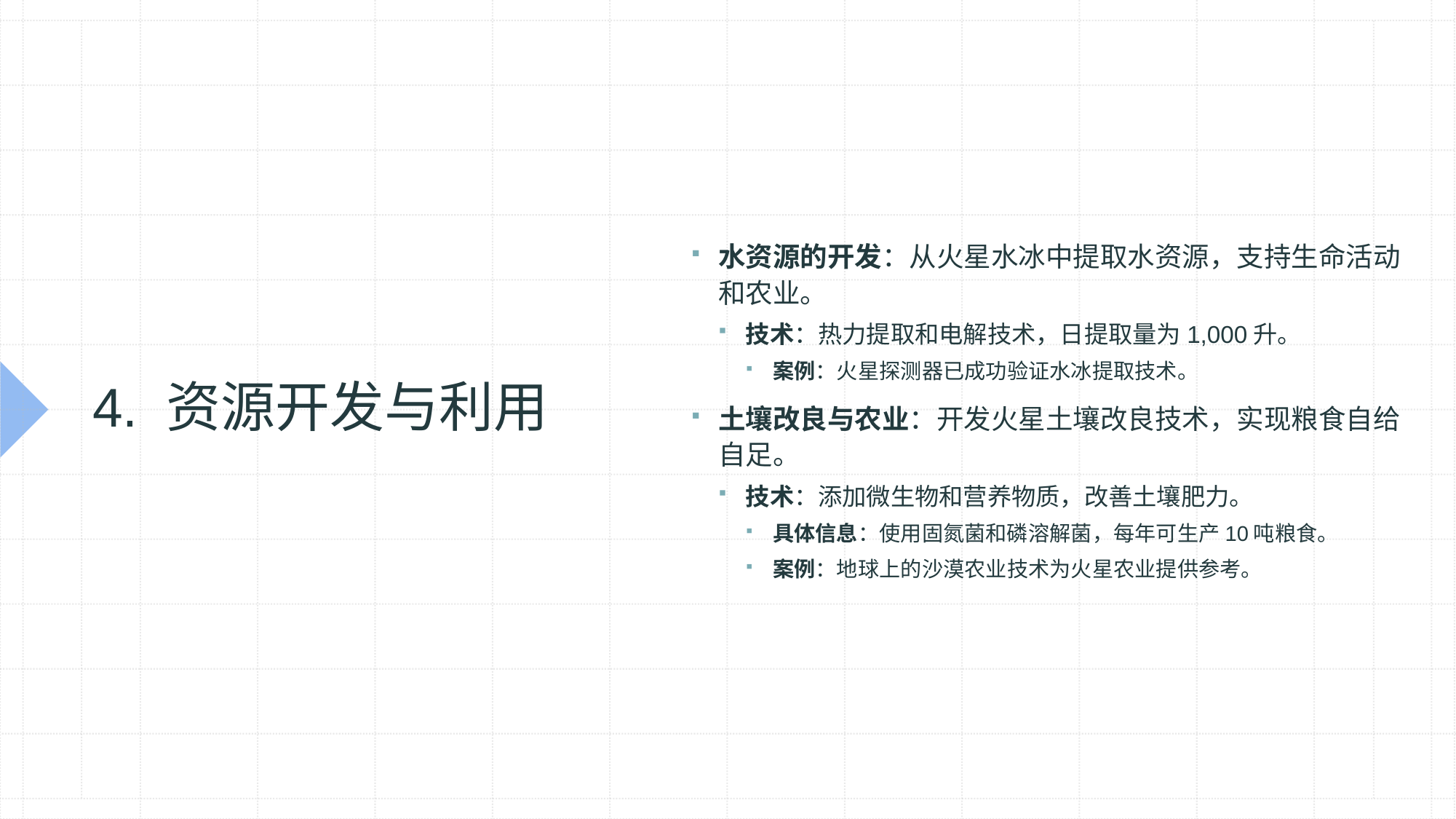

水资源的开发：从火星水冰中提取水资源，支持生命活动和农业。
技术：热力提取和电解技术，日提取量为1,000升。
案例：火星探测器已成功验证水冰提取技术。
土壤改良与农业：开发火星土壤改良技术，实现粮食自给自足。
技术：添加微生物和营养物质，改善土壤肥力。
具体信息：使用固氮菌和磷溶解菌，每年可生产10吨粮食。
案例：地球上的沙漠农业技术为火星农业提供参考。
# 4. 资源开发与利用